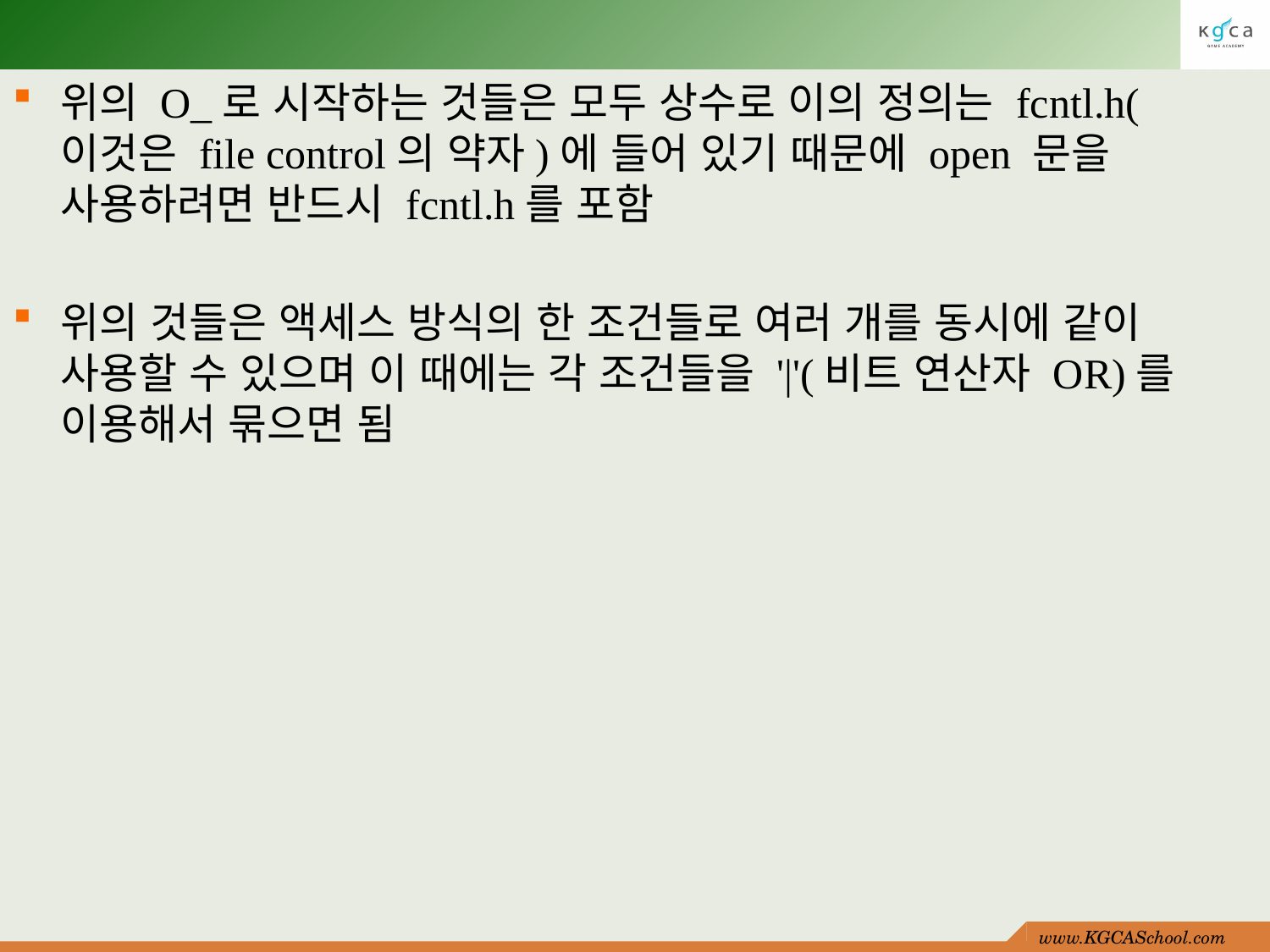

#
위의 O_로 시작하는 것들은 모두 상수로 이의 정의는 fcntl.h(이것은 file control의 약자)에 들어 있기 때문에 open 문을 사용하려면 반드시 fcntl.h를 포함

위의 것들은 액세스 방식의 한 조건들로 여러 개를 동시에 같이 사용할 수 있으며 이 때에는 각 조건들을 '|'(비트 연산자 OR)를 이용해서 묶으면 됨